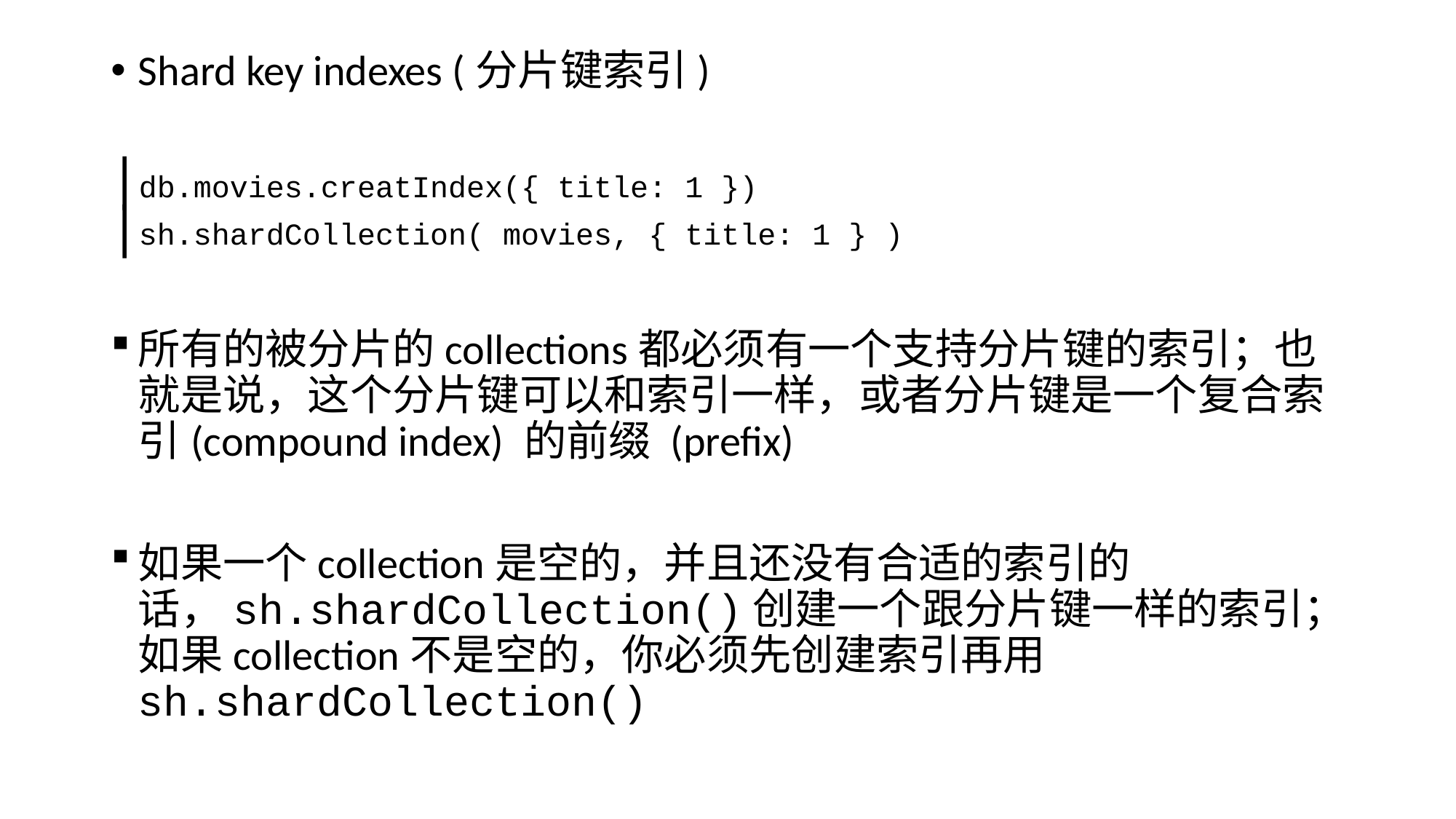

Shard key indexes (分片键索引)

db.movies.creatIndex({ title: 1 })
sh.shardCollection( movies, { title: 1 } )

所有的被分片的collections都必须有一个支持分片键的索引；也就是说，这个分片键可以和索引一样，或者分片键是一个复合索引(compound index) 的前缀 (prefix)

如果一个collection是空的，并且还没有合适的索引的话，sh.shardCollection()创建一个跟分片键一样的索引；如果collection不是空的，你必须先创建索引再用sh.shardCollection()